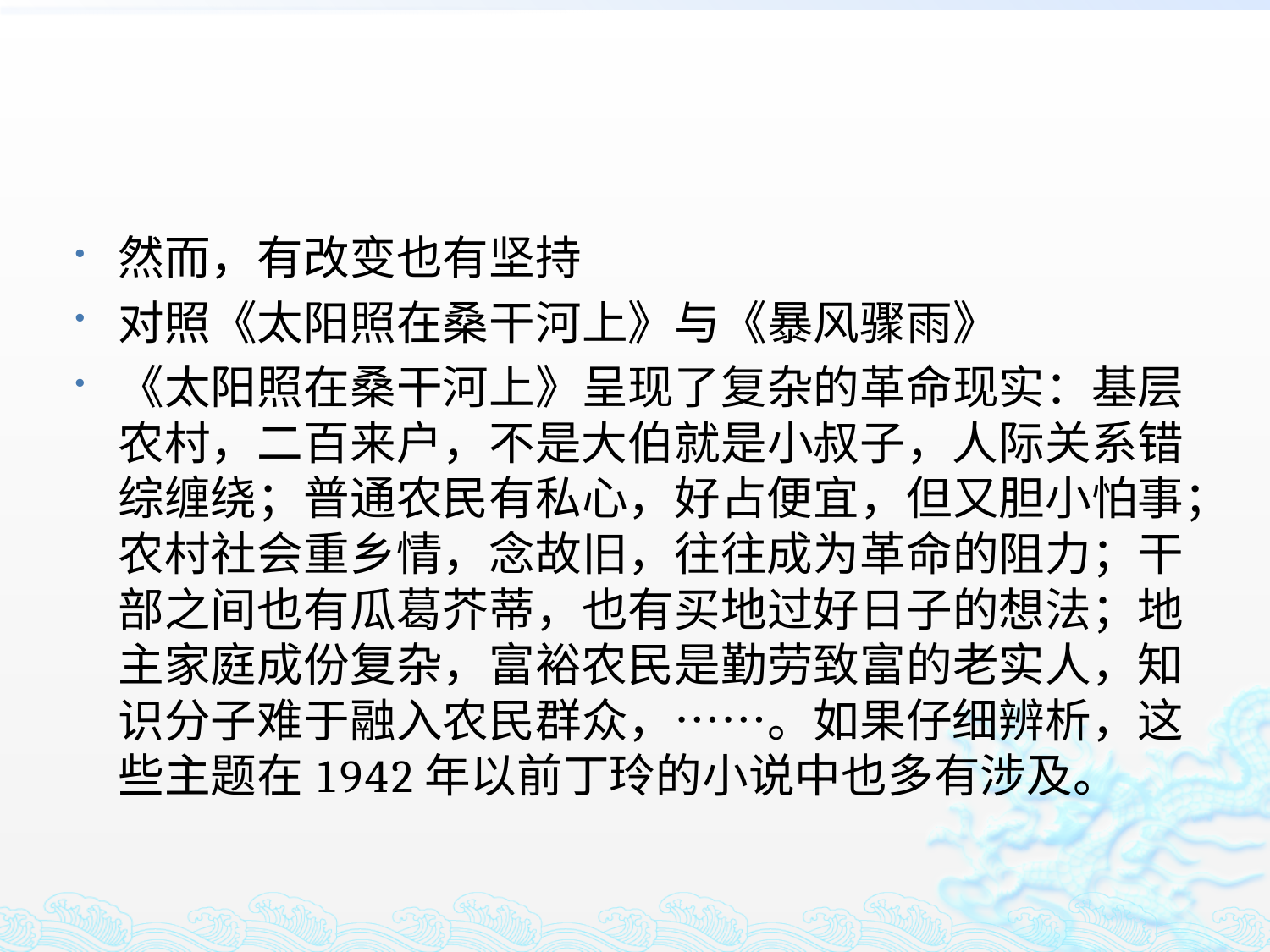

#
然而，有改变也有坚持
对照《太阳照在桑干河上》与《暴风骤雨》
《太阳照在桑干河上》呈现了复杂的革命现实：基层农村，二百来户，不是大伯就是小叔子，人际关系错综缠绕；普通农民有私心，好占便宜，但又胆小怕事；农村社会重乡情，念故旧，往往成为革命的阻力；干部之间也有瓜葛芥蒂，也有买地过好日子的想法；地主家庭成份复杂，富裕农民是勤劳致富的老实人，知识分子难于融入农民群众，……。如果仔细辨析，这些主题在1942年以前丁玲的小说中也多有涉及。